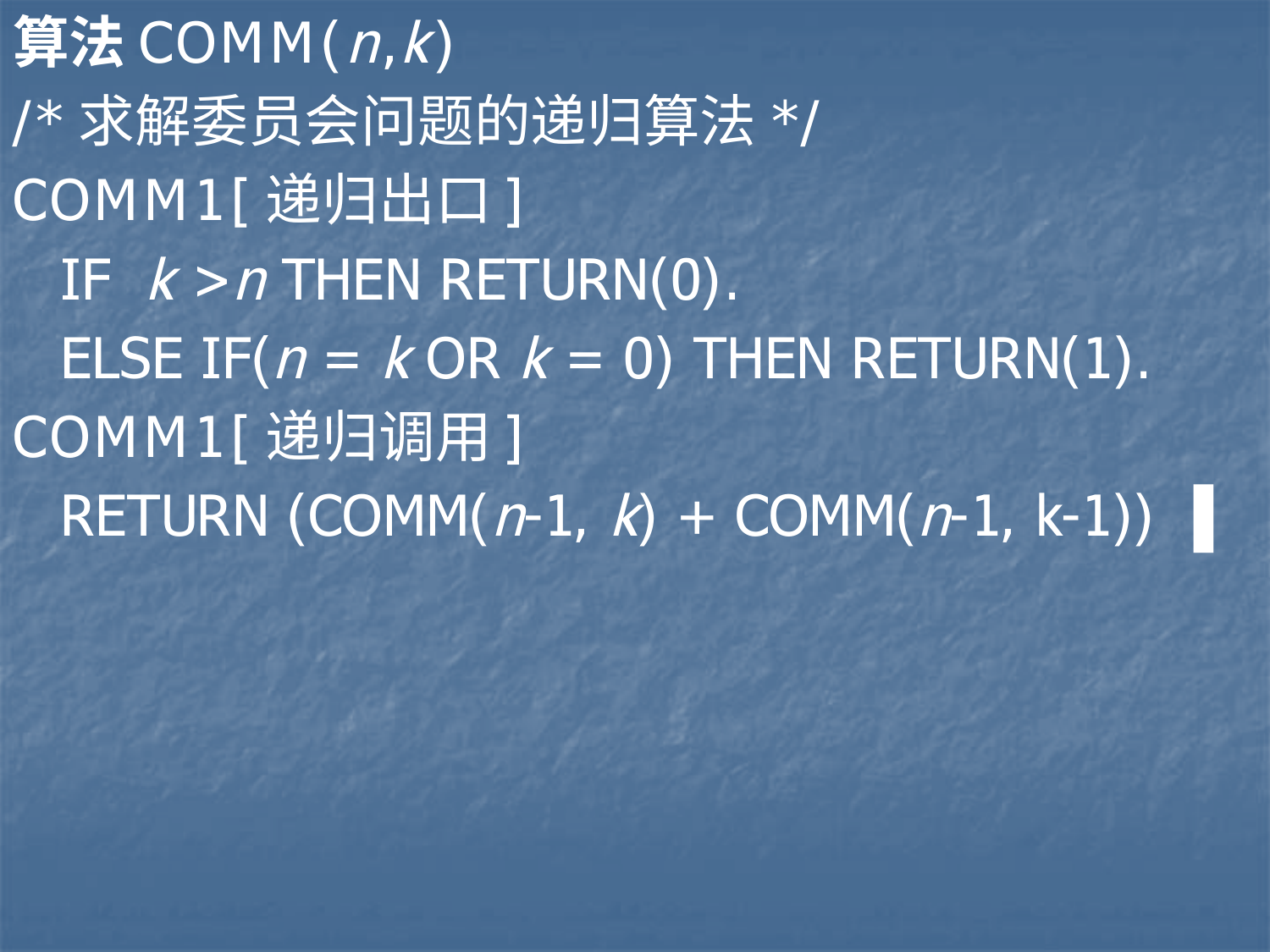

算法COMM(n,k)
/*求解委员会问题的递归算法*/
COMM1[递归出口]
	IF  k >n THEN RETURN(0).
	ELSE IF(n = k OR k = 0) THEN RETURN(1).
COMM1[递归调用]
	RETURN (COMM(n-1, k) + COMM(n-1, k-1)) ▐